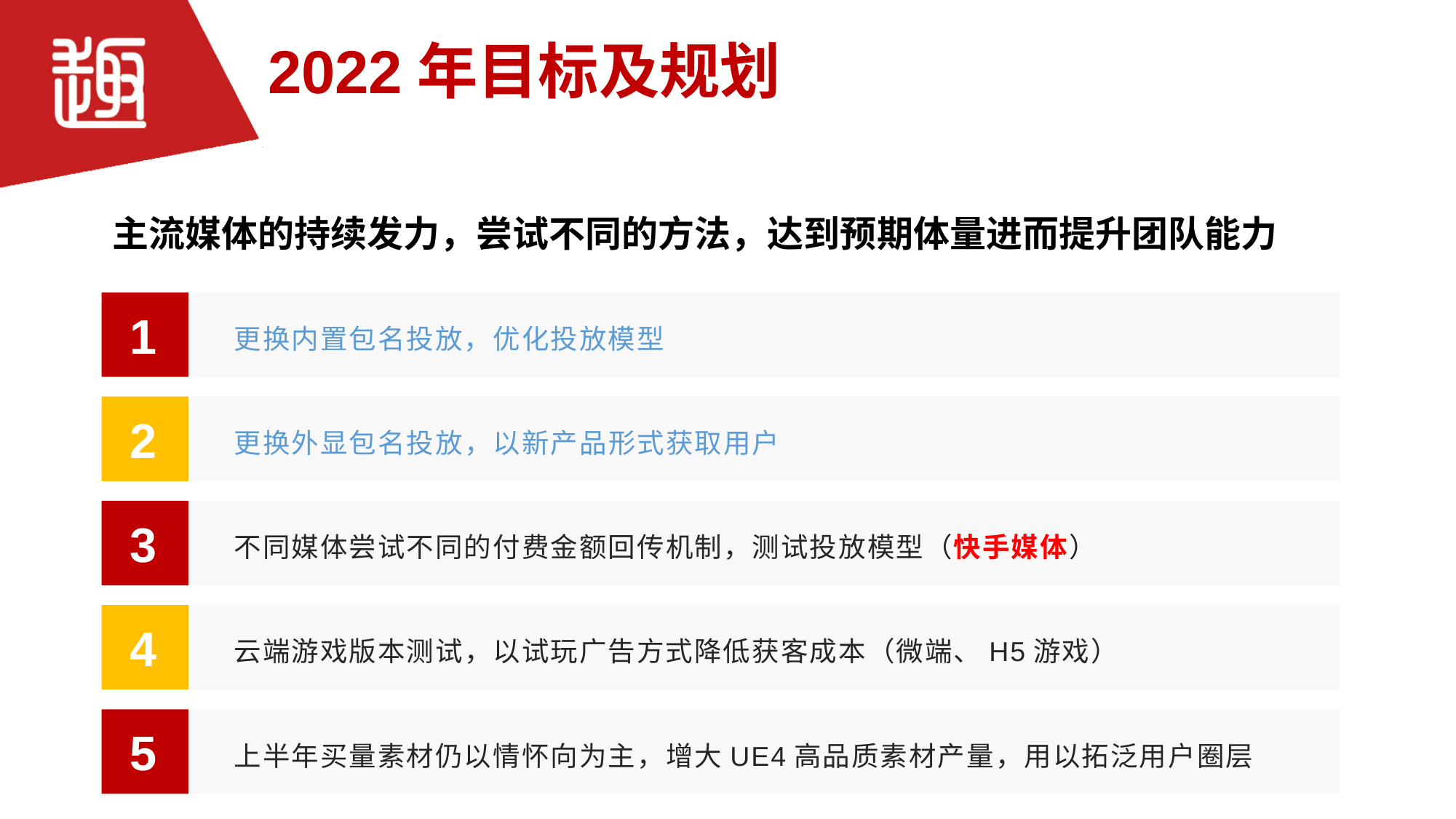

2022年目标及规划
主流媒体的持续发力，尝试不同的方法，达到预期体量进而提升团队能力

1
更换内置包名投放，优化投放模型

2
更换外显包名投放，以新产品形式获取用户

3
不同媒体尝试不同的付费金额回传机制，测试投放模型（快手媒体）

4
云端游戏版本测试，以试玩广告方式降低获客成本（微端、H5游戏）

5
上半年买量素材仍以情怀向为主，增大UE4高品质素材产量，用以拓泛用户圈层